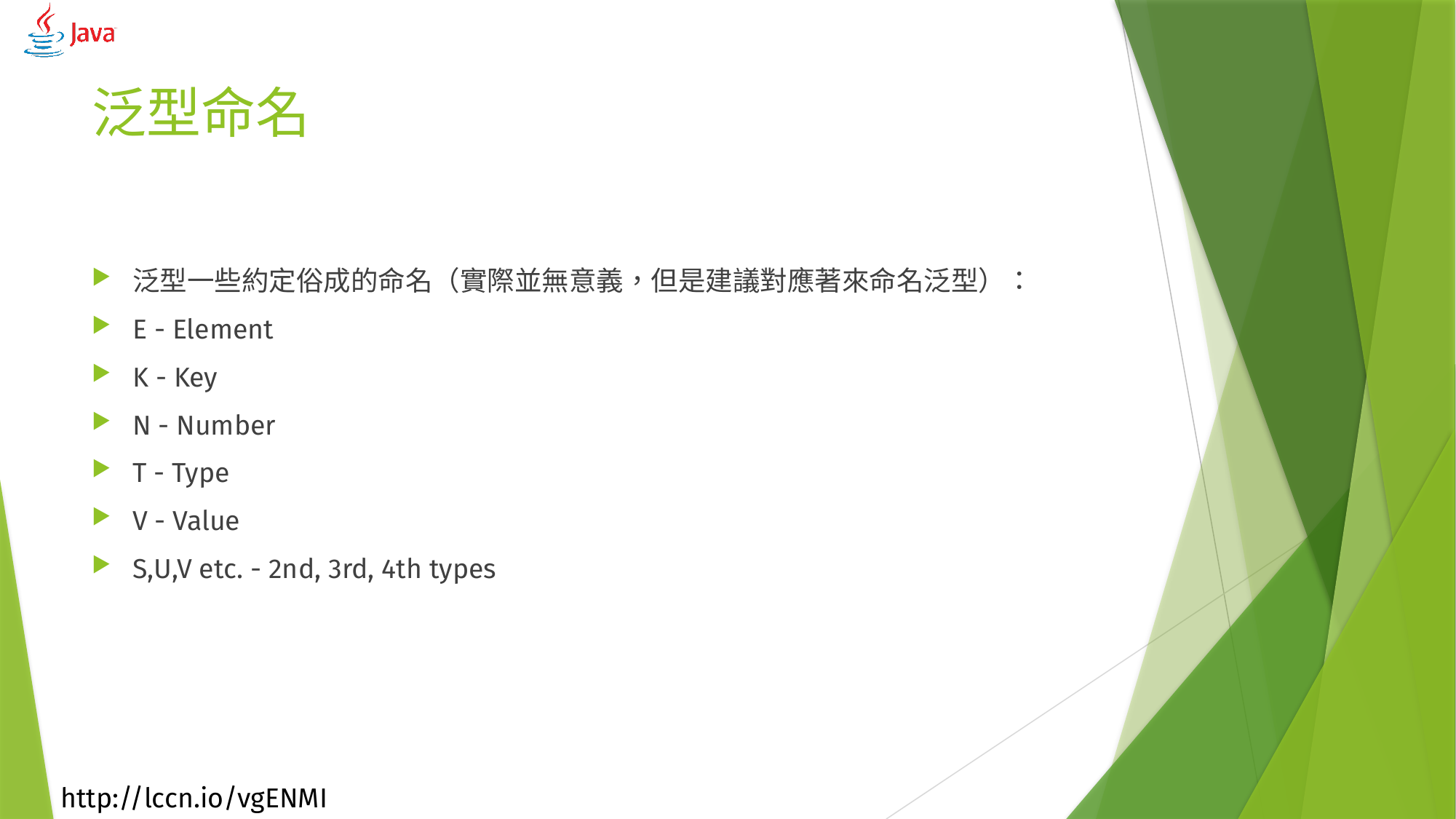

# 泛型命名
泛型一些約定俗成的命名（實際並無意義，但是建議對應著來命名泛型）：
E - Element
K - Key
N - Number
T - Type
V - Value
S,U,V etc. - 2nd, 3rd, 4th types